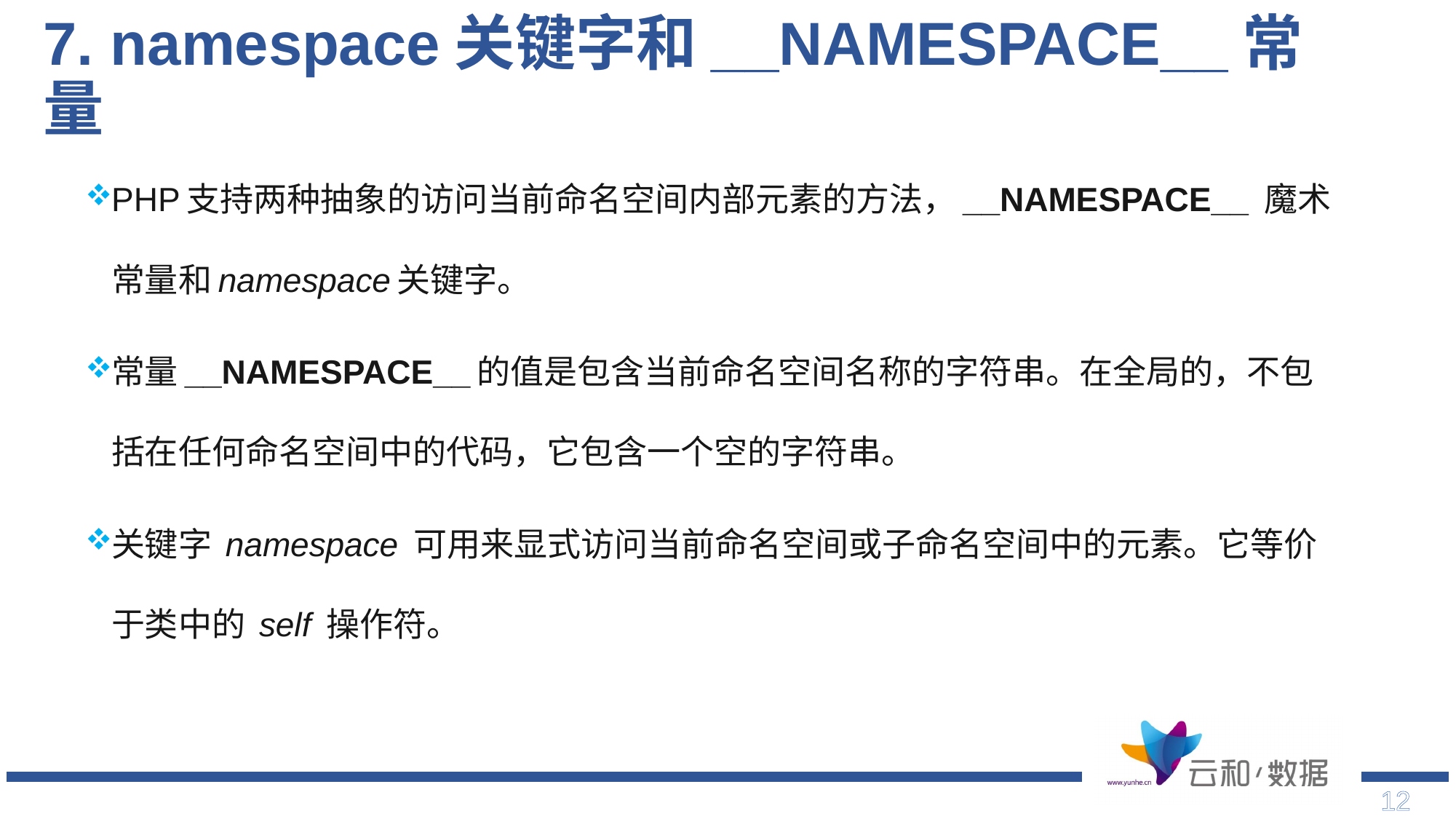

# 7. namespace关键字和_​_​NAMESPACE_​_​常量
PHP支持两种抽象的访问当前命名空间内部元素的方法，__NAMESPACE__ 魔术常量和namespace关键字。
常量__NAMESPACE__的值是包含当前命名空间名称的字符串。在全局的，不包括在任何命名空间中的代码，它包含一个空的字符串。
关键字 namespace 可用来显式访问当前命名空间或子命名空间中的元素。它等价于类中的 self 操作符。